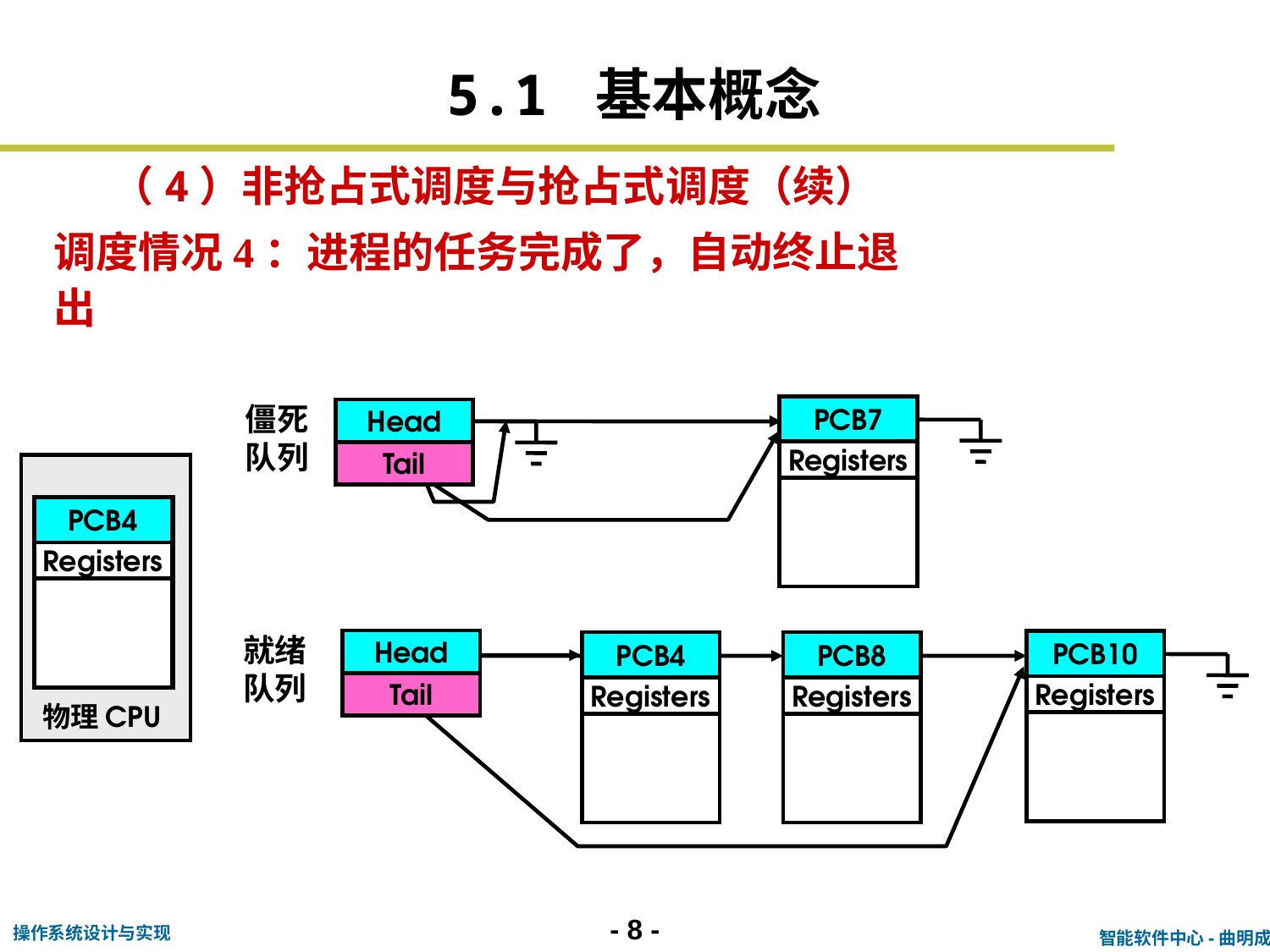

5.1 基本概念
（4）非抢占式调度与抢占式调度（续）
调度情况4：进程的任务完成了，自动终止退出
僵死队列

PCB7
Registers
Head
Tail

物理CPU

PCB4
Registers

PCB7
Registers
就绪
队列
Head
Tail

PCB10
Registers

PCB4
Registers

PCB8
Registers